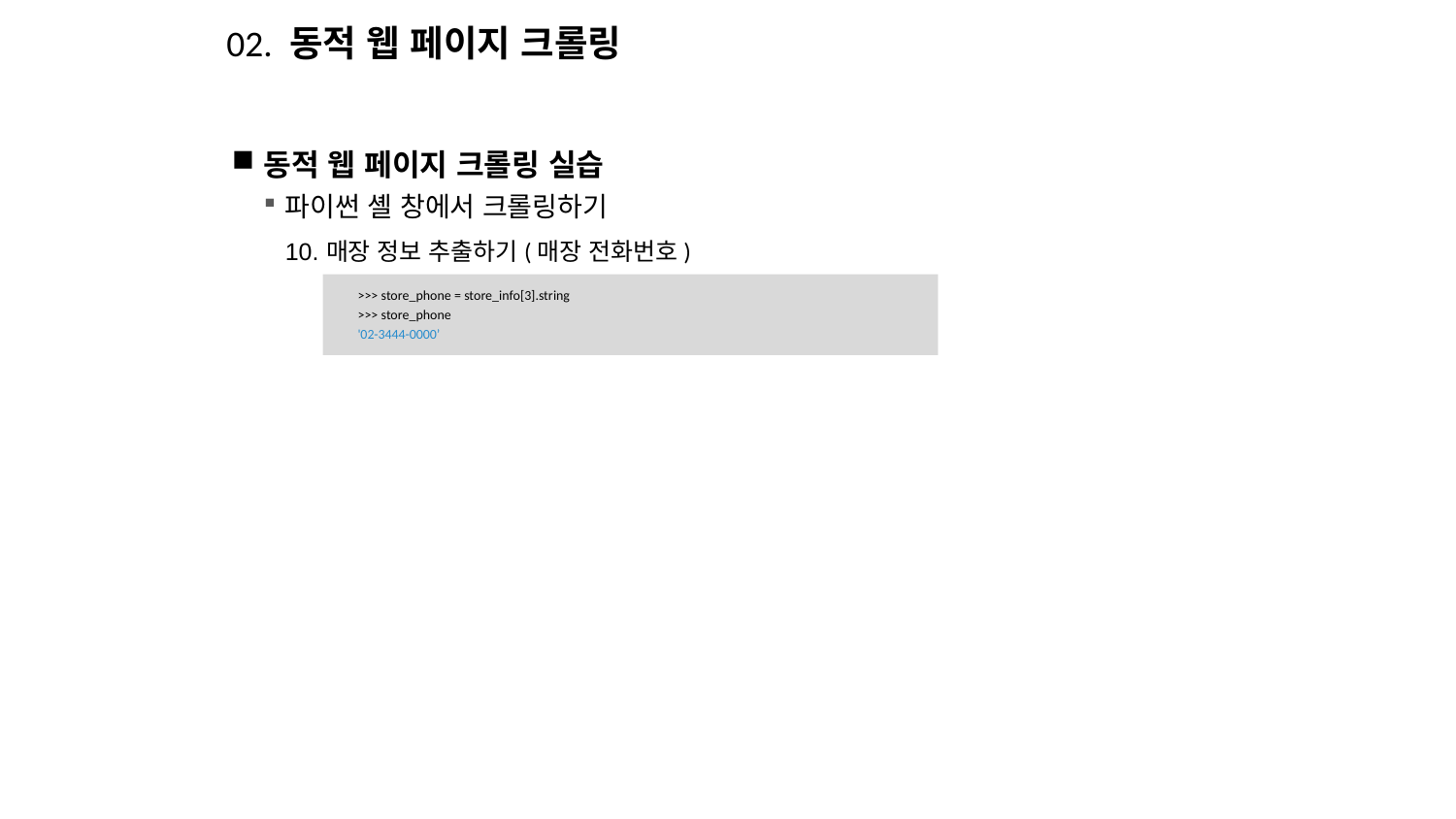

# 02. 동적 웹 페이지 크롤링
동적 웹 페이지 크롤링 실습
파이썬 셸 창에서 크롤링하기
매장 정보 추출하기(매장 전화번호)

>>> store_phone = store_info[3].string
>>> store_phone
'02-3444-0000’